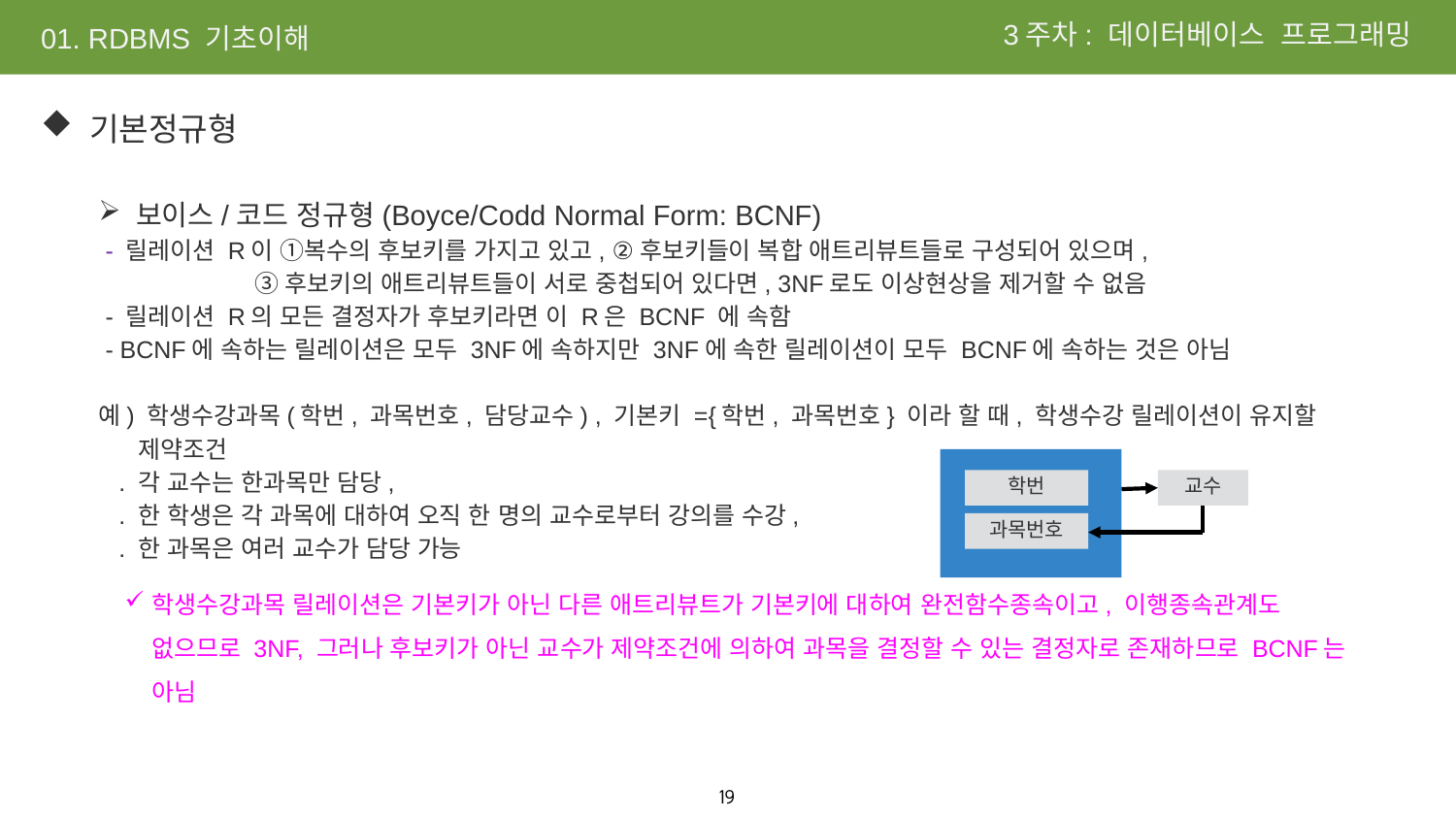

3주차: 데이터베이스  프로그래밍
01. RDBMS 기초이해
 기본정규형
 보이스/코드 정규형(Boyce/Codd Normal Form: BCNF)
 - 릴레이션 R이 ①복수의 후보키를 가지고 있고, ②후보키들이 복합 애트리뷰트들로 구성되어 있으며,
                       ③후보키의 애트리뷰트들이 서로 중첩되어 있다면, 3NF로도 이상현상을 제거할 수 없음
 - 릴레이션 R의 모든 결정자가 후보키라면 이 R은 BCNF 에 속함
 - BCNF에 속하는 릴레이션은 모두 3NF에 속하지만 3NF에 속한 릴레이션이 모두 BCNF에 속하는 것은 아님

예) 학생수강과목(학번, 과목번호, 담당교수) , 기본키 ={학번, 과목번호} 이라 할 때, 학생수강 릴레이션이 유지할
     제약조건
   . 각 교수는 한과목만 담당,
   . 한 학생은 각 과목에 대하여 오직 한 명의 교수로부터 강의를 수강,
   . 한 과목은 여러 교수가 담당 가능

학번
교수
과목번호
학생수강과목 릴레이션은 기본키가 아닌 다른 애트리뷰트가 기본키에 대하여 완전함수종속이고, 이행종속관계도 없으므로 3NF, 그러나 후보키가 아닌 교수가 제약조건에 의하여 과목을 결정할 수 있는 결정자로 존재하므로 BCNF는 아님
19